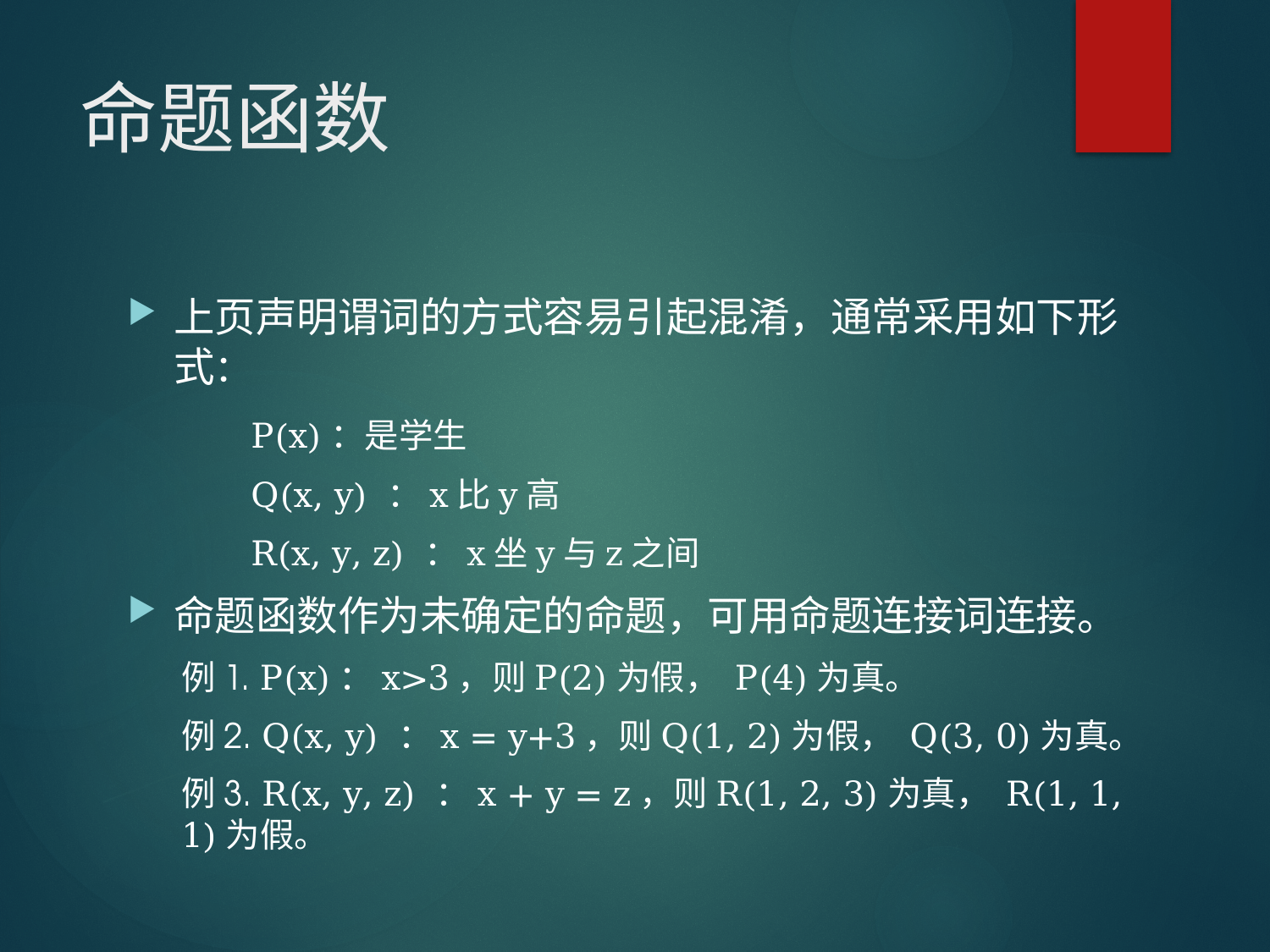

# 命题函数
上页声明谓词的方式容易引起混淆，通常采用如下形式：
	P(x)：是学生
	Q(x, y) ：x比y高
	R(x, y, z) ：x坐y与z之间
命题函数作为未确定的命题，可用命题连接词连接。
例1. P(x)：x>3，则P(2)为假， P(4)为真。
例2. Q(x, y) ：x = y+3，则Q(1, 2)为假， Q(3, 0)为真。
例3. R(x, y, z) ：x + y = z，则R(1, 2, 3)为真， R(1, 1, 1)为假。